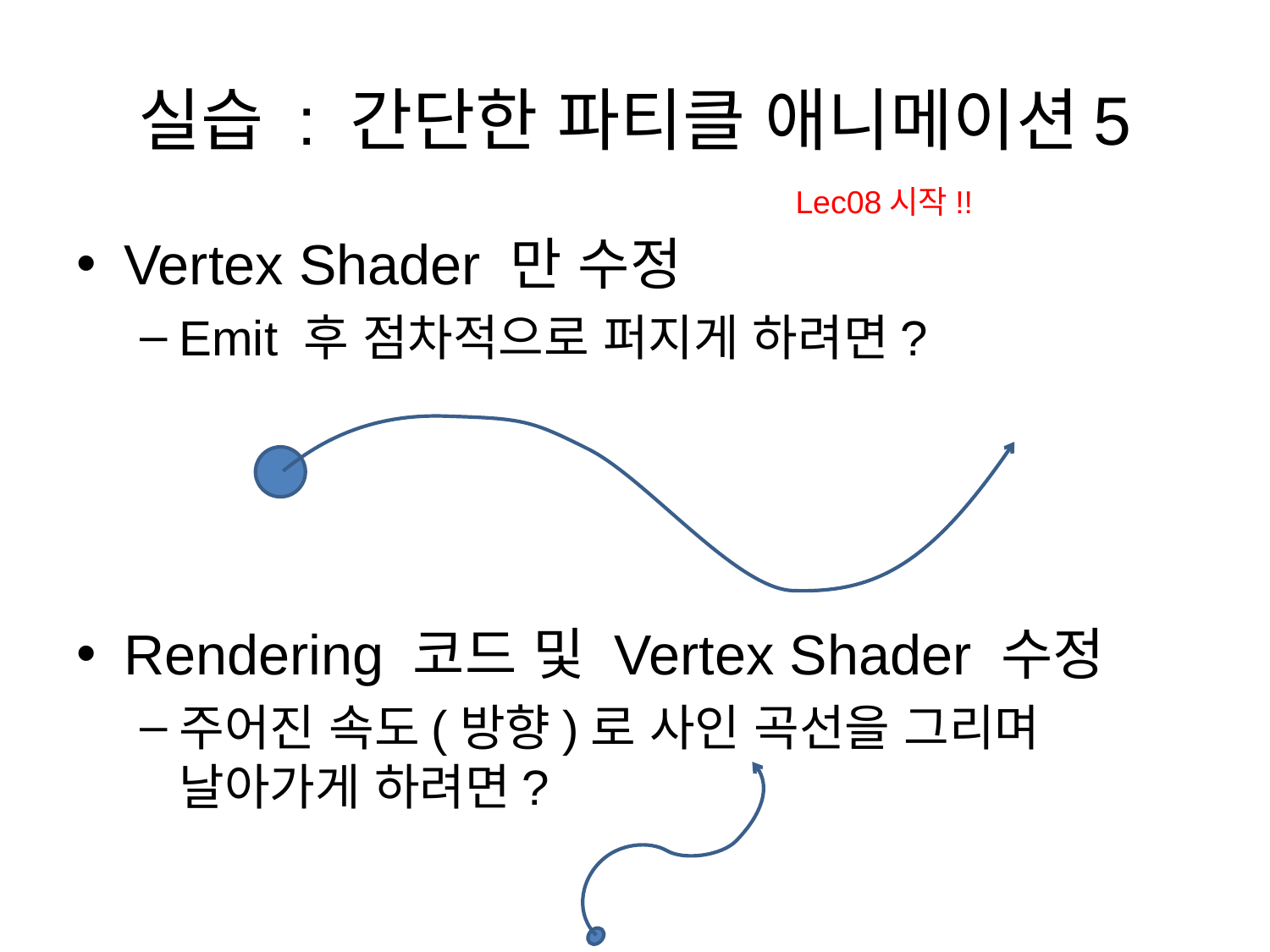

# 실습 : 간단한 파티클 애니메이션5
Lec08시작!!
Vertex Shader 만 수정
Emit 후 점차적으로 퍼지게 하려면?

Rendering 코드 및 Vertex Shader 수정
주어진 속도(방향)로 사인 곡선을 그리며 날아가게 하려면?